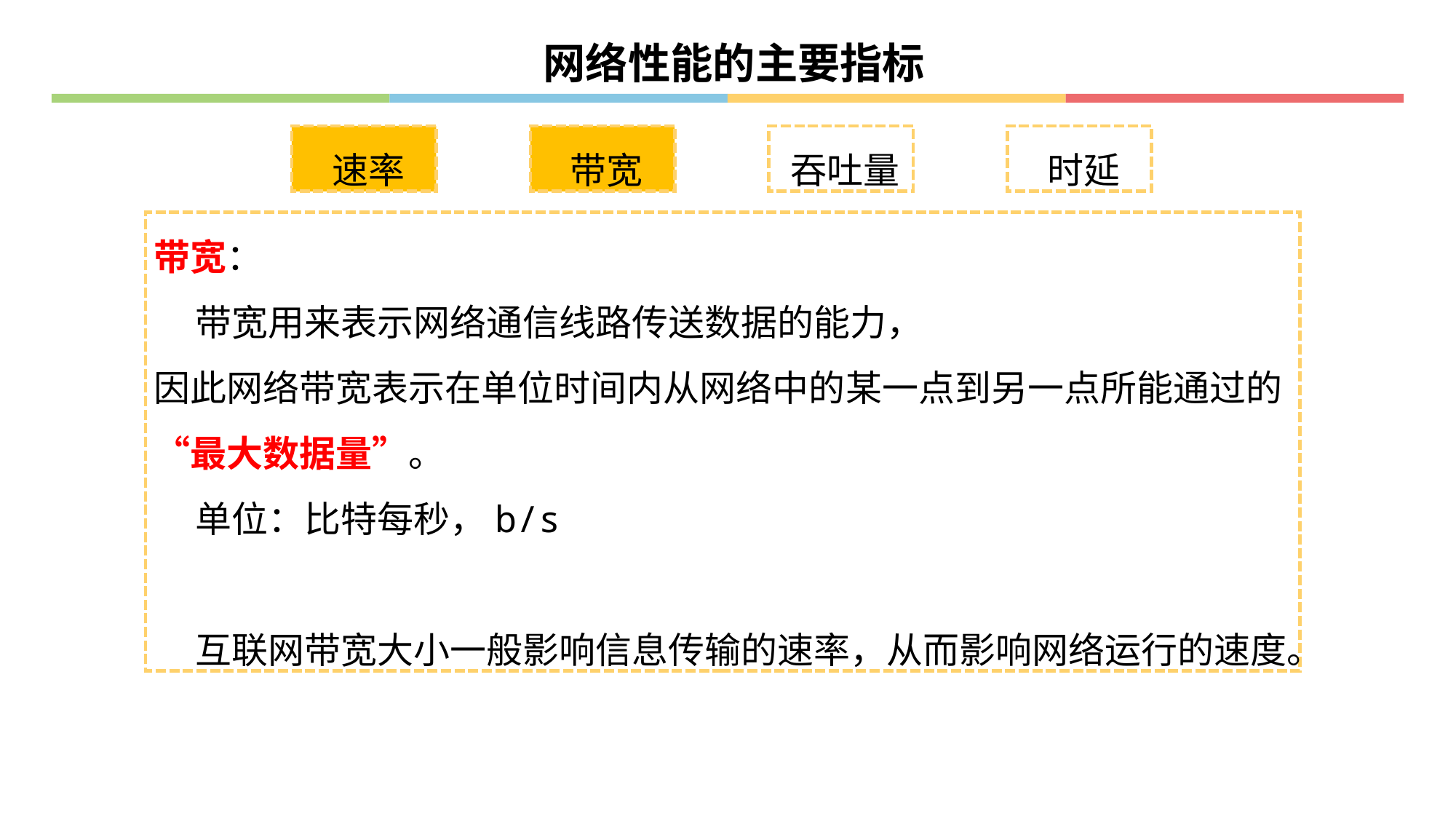

网络性能的主要指标
速率
带宽
吞吐量
时延
带宽：
    带宽用来表示网络通信线路传送数据的能力，
因此网络带宽表示在单位时间内从网络中的某一点到另一点所能通过的“最大数据量”。
    单位：比特每秒，b/s

    互联网带宽大小一般影响信息传输的速率，从而影响网络运行的速度。